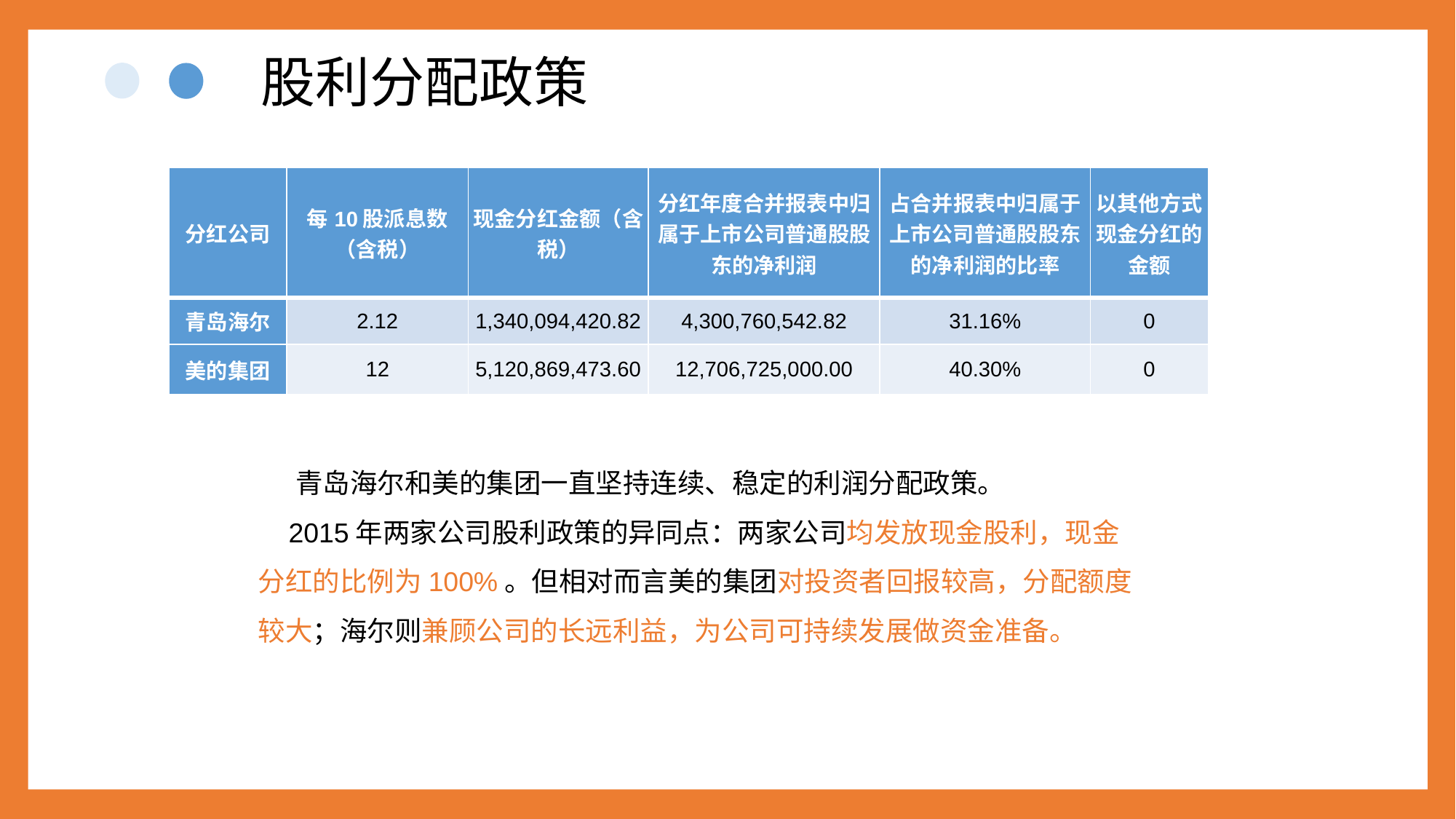

股利分配政策

| 分红公司 | 每10股派息数（含税） | 现金分红金额（含税） | 分红年度合并报表中归属于上市公司普通股股东的净利润 | 占合并报表中归属于上市公司普通股股东的净利润的比率 | 以其他方式现金分红的金额 |
| --- | --- | --- | --- | --- | --- |
| 青岛海尔 | 2.12 | 1,340,094,420.82 | 4,300,760,542.82 | 31.16% | 0 |
| 美的集团 | 12 | 5,120,869,473.60 | 12,706,725,000.00 | 40.30% | 0 |
     青岛海尔和美的集团一直坚持连续、稳定的利润分配政策。
    2015年两家公司股利政策的异同点：两家公司均发放现金股利，现金分红的比例为100%。但相对而言美的集团对投资者回报较高，分配额度较大；海尔则兼顾公司的长远利益，为公司可持续发展做资金准备。